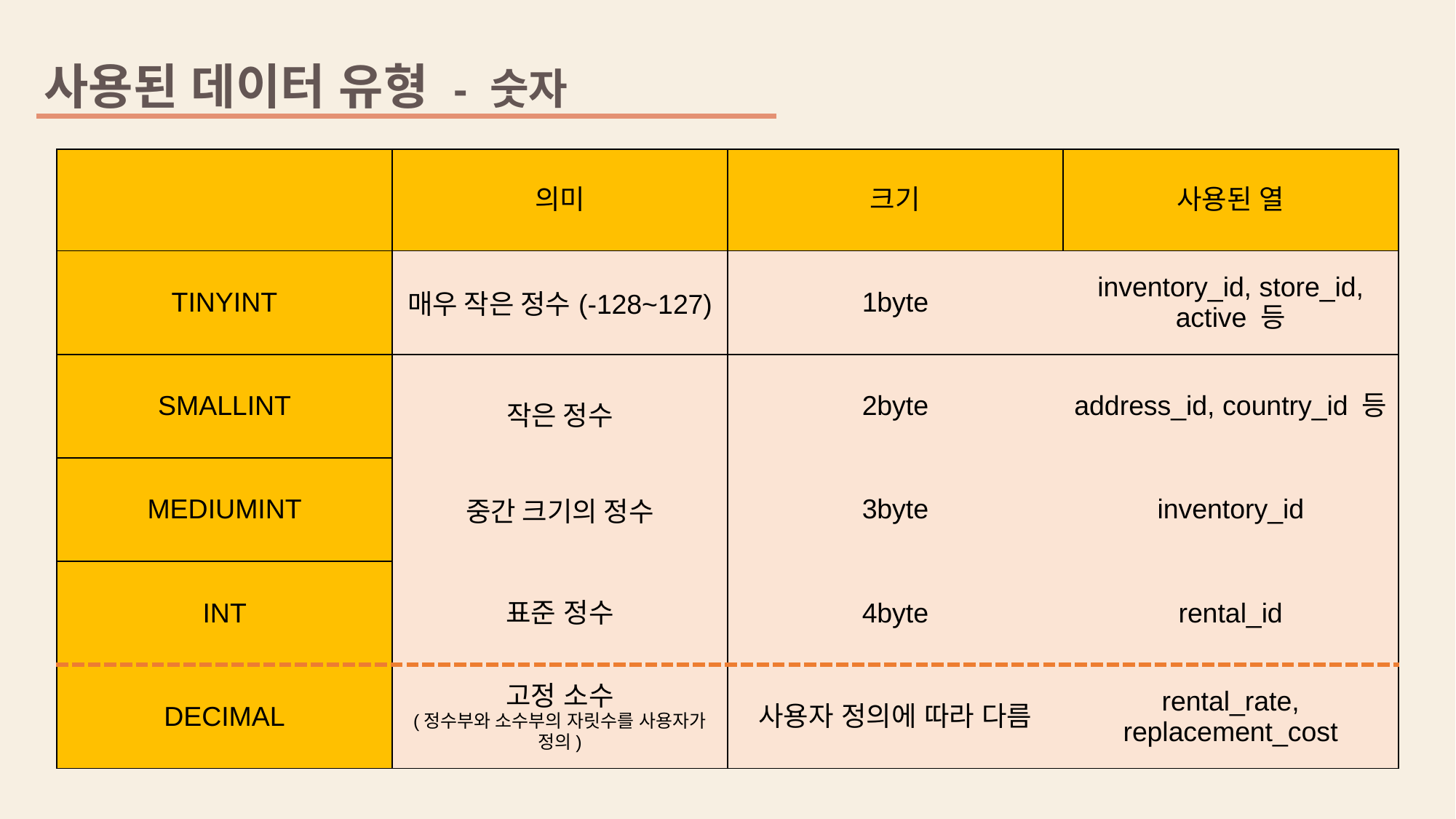

사용된 데이터 유형 - 숫자
|  | 의미 | 크기 | 사용된 열 |
| --- | --- | --- | --- |
| TINYINT | 매우 작은 정수(-128~127) | 1byte | inventory\_id, store\_id, active 등 |
| SMALLINT | 작은 정수 | 2byte | address\_id, country\_id 등 |
| MEDIUMINT | 중간 크기의 정수 | 3byte | inventory\_id |
| INT | 표준 정수 | 4byte | rental\_id |
| DECIMAL | 고정 소수 (정수부와 소수부의 자릿수를 사용자가 정의) | 사용자 정의에 따라 다름 | rental\_rate, replacement\_cost |